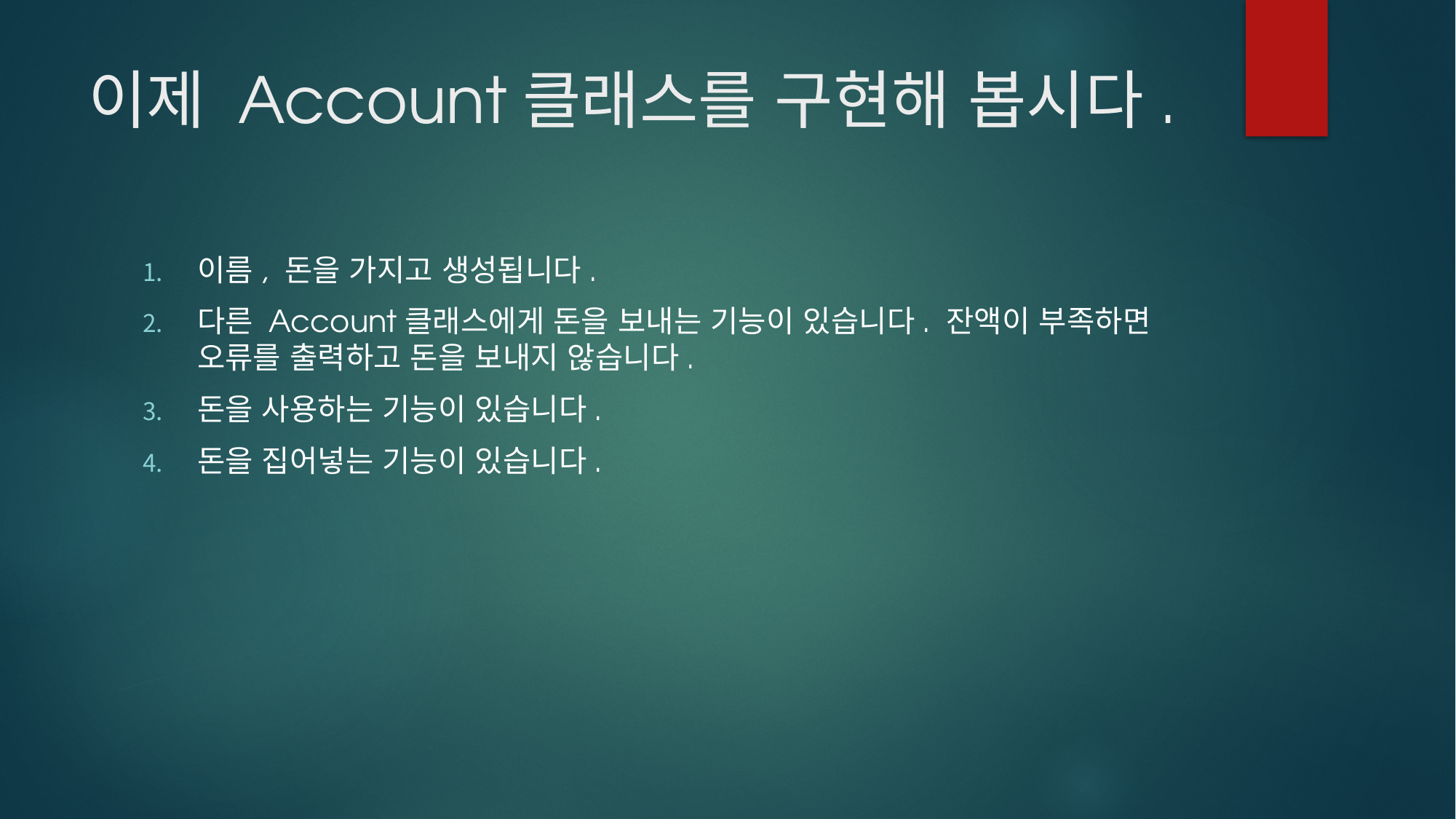

# 이제 Account클래스를 구현해 봅시다.
이름, 돈을 가지고 생성됩니다.
다른 Account클래스에게 돈을 보내는 기능이 있습니다. 잔액이 부족하면 오류를 출력하고 돈을 보내지 않습니다.
돈을 사용하는 기능이 있습니다.
돈을 집어넣는 기능이 있습니다.